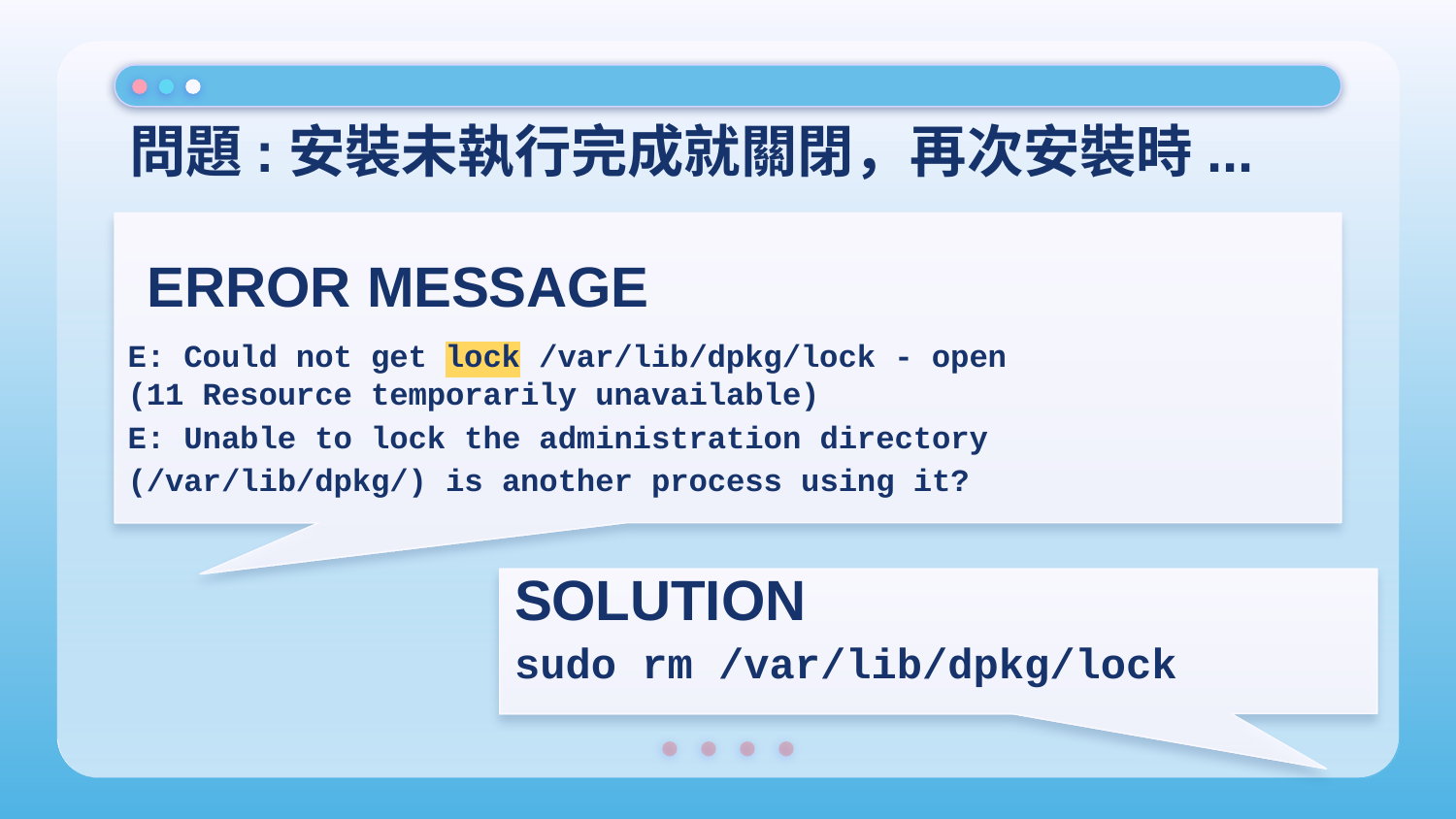

# 問題:安裝未執行完成就關閉，再次安裝時...

ERROR MESSAGE
E: Could not get lock /var/lib/dpkg/lock - open
(11 Resource temporarily unavailable)
E: Unable to lock the administration directory (/var/lib/dpkg/) is another process using it?
SOLUTION

sudo rm /var/lib/dpkg/lock